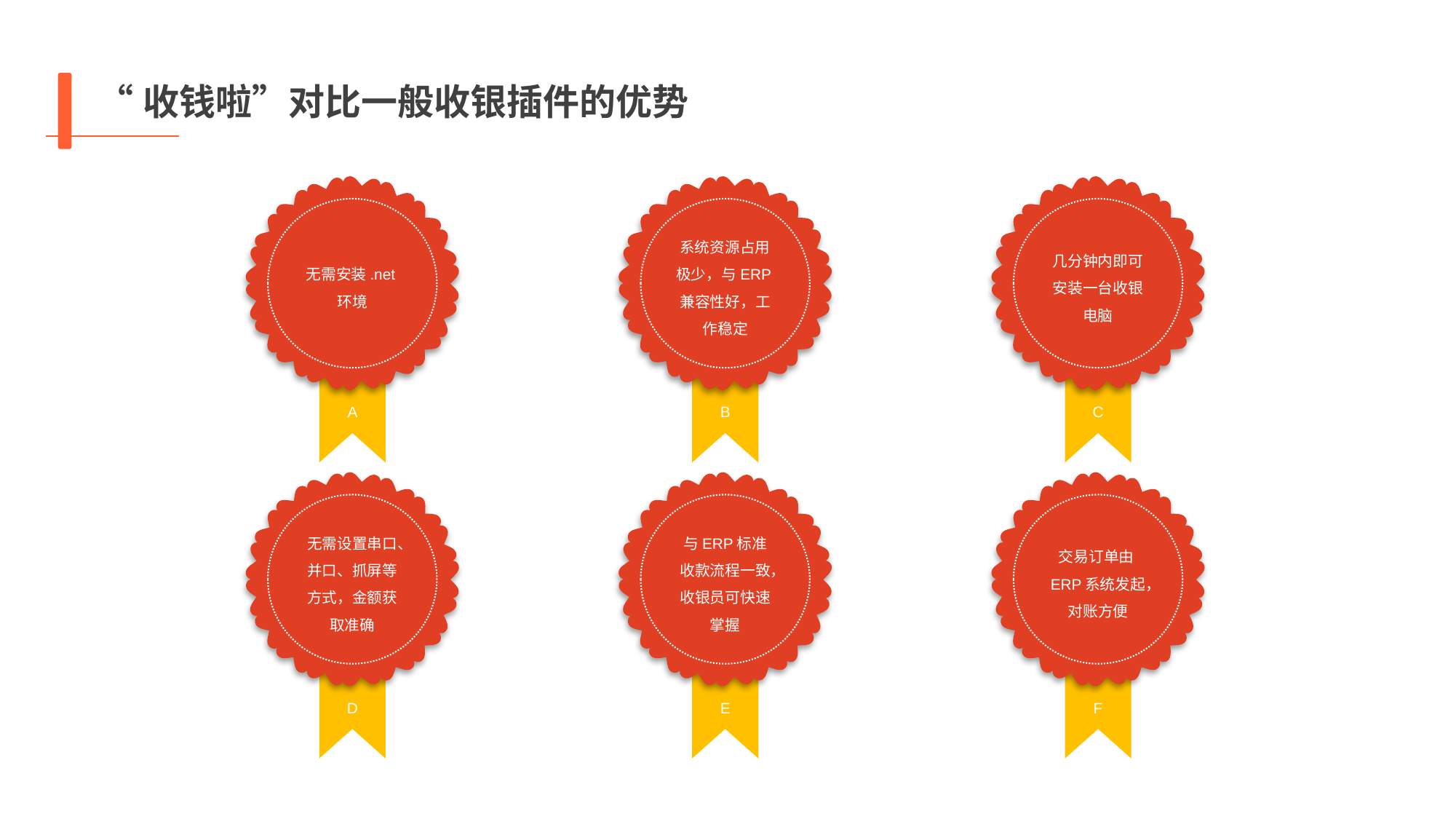

“收钱啦”对比一般收银插件的优势

无需安装.net环境
A

系统资源占用极少，与ERP兼容性好，工作稳定
B

几分钟内即可安装一台收银电脑
C

无需设置串口、并口、抓屏等方式，金额获取准确
D

与ERP标准收款流程一致，收银员可快速掌握
E

交易订单由ERP系统发起，对账方便
F